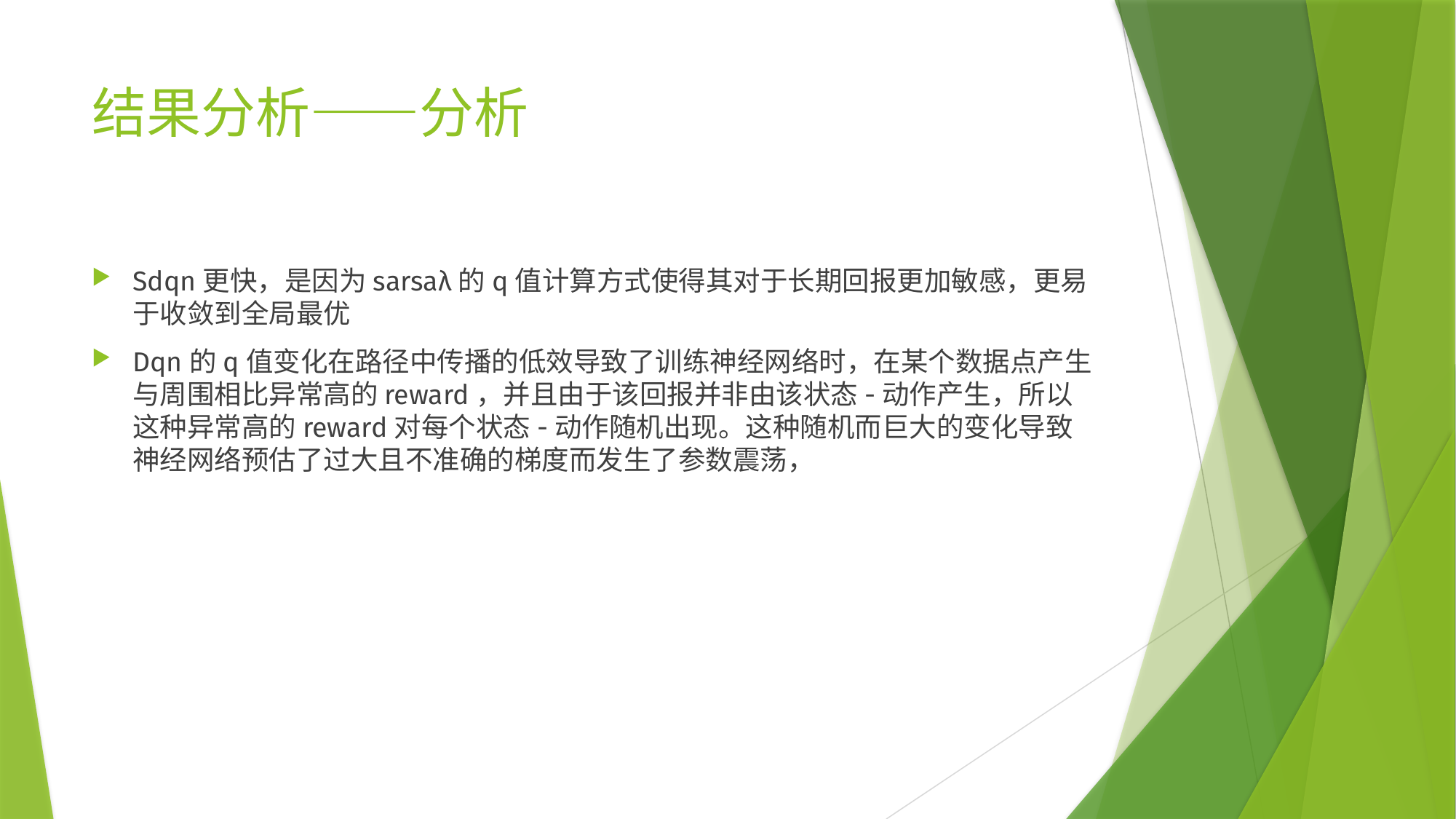

# 结果分析——分析
Sdqn更快，是因为sarsaλ的q值计算方式使得其对于长期回报更加敏感，更易于收敛到全局最优
Dqn的q值变化在路径中传播的低效导致了训练神经网络时，在某个数据点产生与周围相比异常高的reward，并且由于该回报并非由该状态-动作产生，所以这种异常高的reward对每个状态-动作随机出现。这种随机而巨大的变化导致神经网络预估了过大且不准确的梯度而发生了参数震荡，